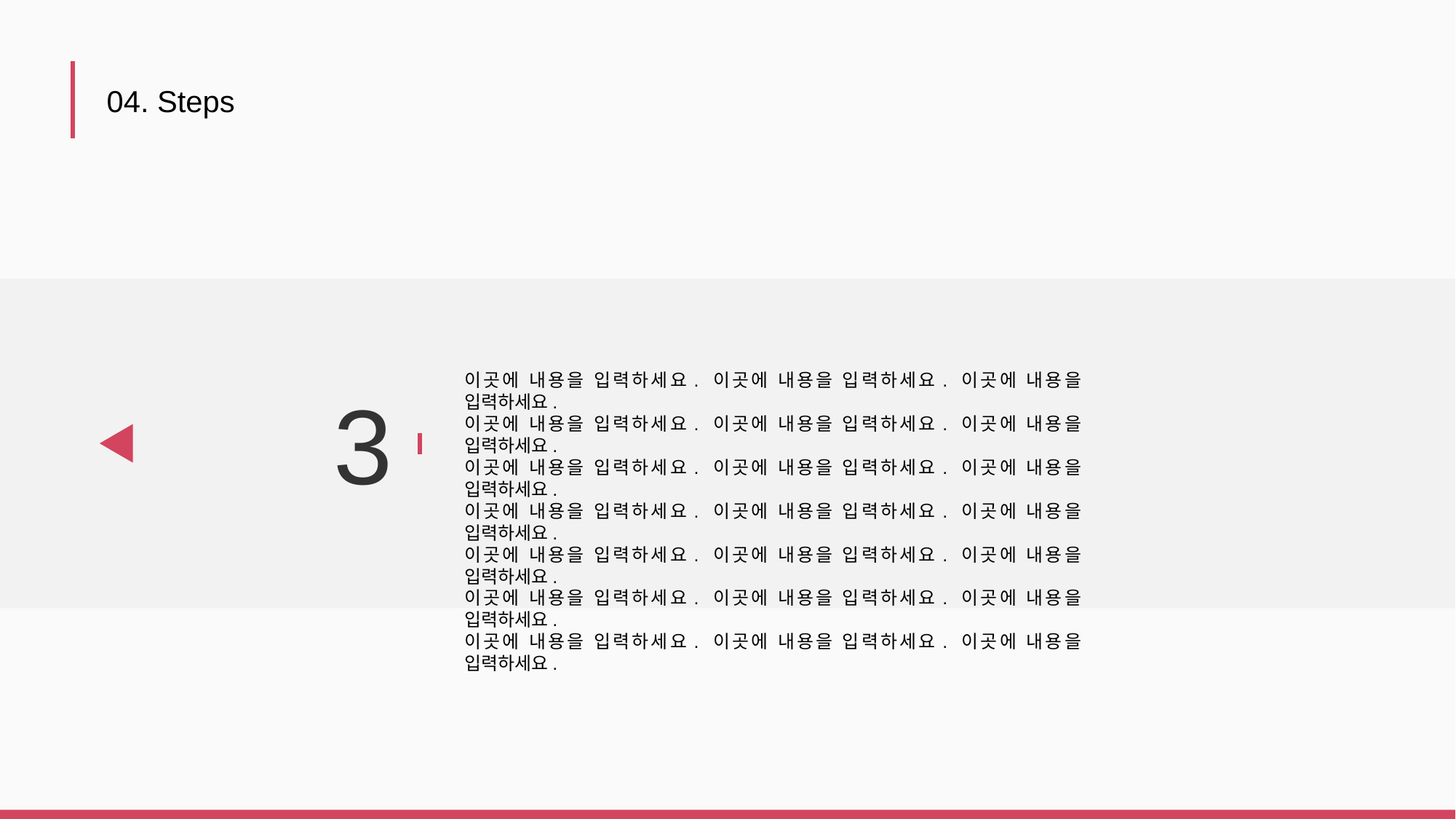

04. Steps

이곳에 내용을 입력하세요. 이곳에 내용을 입력하세요. 이곳에 내용을 입력하세요.
이곳에 내용을 입력하세요. 이곳에 내용을 입력하세요. 이곳에 내용을 입력하세요.
이곳에 내용을 입력하세요. 이곳에 내용을 입력하세요. 이곳에 내용을 입력하세요.
이곳에 내용을 입력하세요. 이곳에 내용을 입력하세요. 이곳에 내용을 입력하세요.
이곳에 내용을 입력하세요. 이곳에 내용을 입력하세요. 이곳에 내용을 입력하세요.
이곳에 내용을 입력하세요. 이곳에 내용을 입력하세요. 이곳에 내용을 입력하세요.
이곳에 내용을 입력하세요. 이곳에 내용을 입력하세요. 이곳에 내용을 입력하세요.
3